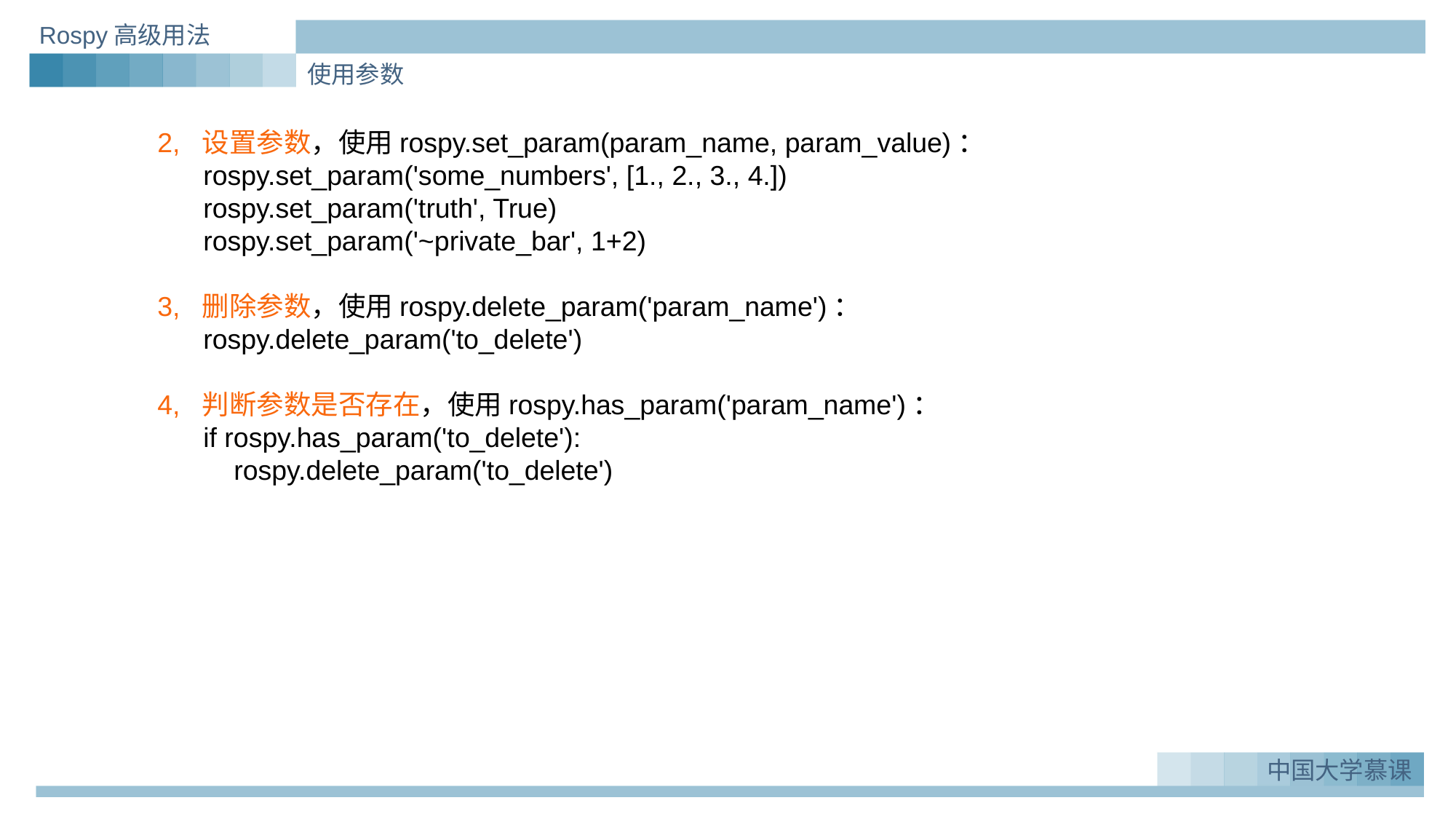

Rospy高级用法
使用参数
2,  设置参数，使用rospy.set_param(param_name, param_value)：
      rospy.set_param('some_numbers', [1., 2., 3., 4.])
      rospy.set_param('truth', True)
      rospy.set_param('~private_bar', 1+2)

3,  删除参数，使用rospy.delete_param('param_name')：
      rospy.delete_param('to_delete')

4,  判断参数是否存在，使用rospy.has_param('param_name')：
      if rospy.has_param('to_delete'):
          rospy.delete_param('to_delete')

中国大学慕课